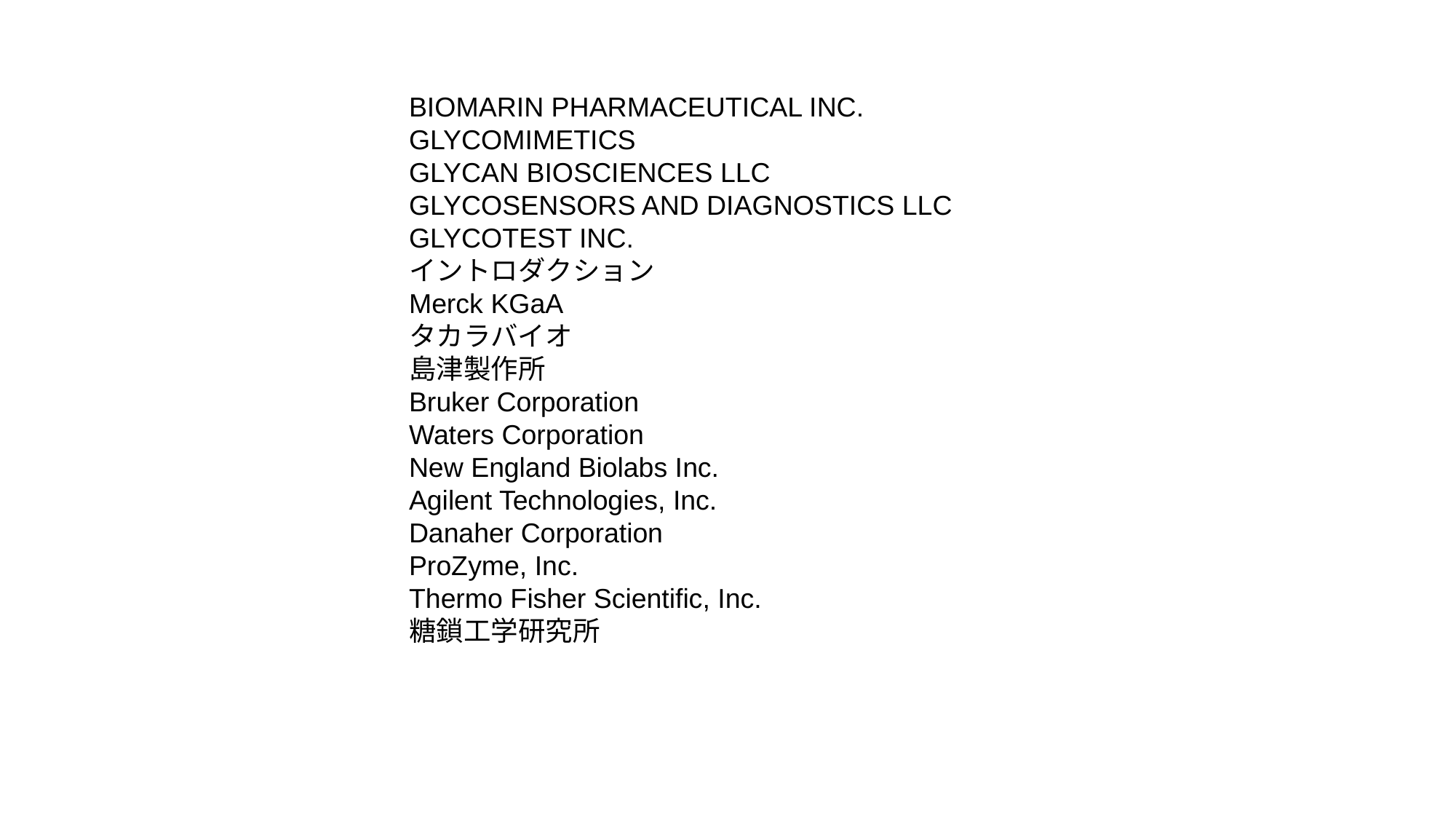

BIOMARIN PHARMACEUTICAL INC.
GLYCOMIMETICS
GLYCAN BIOSCIENCES LLC
GLYCOSENSORS AND DIAGNOSTICS LLC GLYCOTEST INC.
イントロダクション
Merck KGaA
タカラバイオ
島津製作所
Bruker Corporation
Waters Corporation
New England Biolabs Inc.
Agilent Technologies, Inc.
Danaher Corporation
ProZyme, Inc.
Thermo Fisher Scientific, Inc.
糖鎖工学研究所